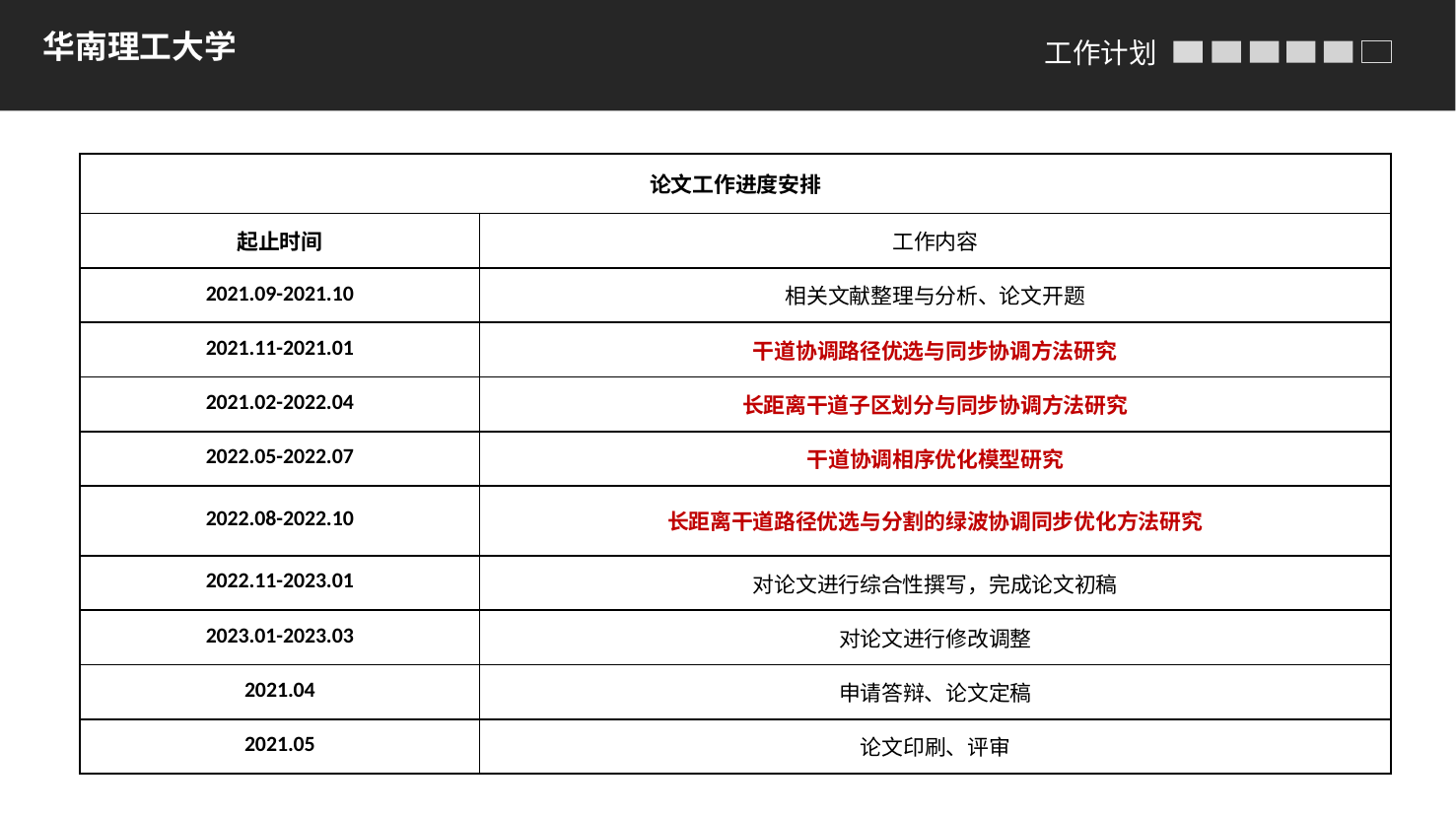

工作计划

| 论文工作进度安排 |  |
| --- | --- |
| 起止时间 | 工作内容 |
| 2021.09-2021.10 | 相关文献整理与分析、论文开题 |
| 2021.11-2021.01 | 干道协调路径优选与同步协调方法研究 |
| 2021.02-2022.04 | 长距离干道子区划分与同步协调方法研究 |
| 2022.05-2022.07 | 干道协调相序优化模型研究 |
| 2022.08-2022.10 | 长距离干道路径优选与分割的绿波协调同步优化方法研究 |
| 2022.11-2023.01 | 对论文进行综合性撰写，完成论文初稿 |
| 2023.01-2023.03 | 对论文进行修改调整 |
| 2021.04 | 申请答辩、论文定稿 |
| 2021.05 | 论文印刷、评审 |